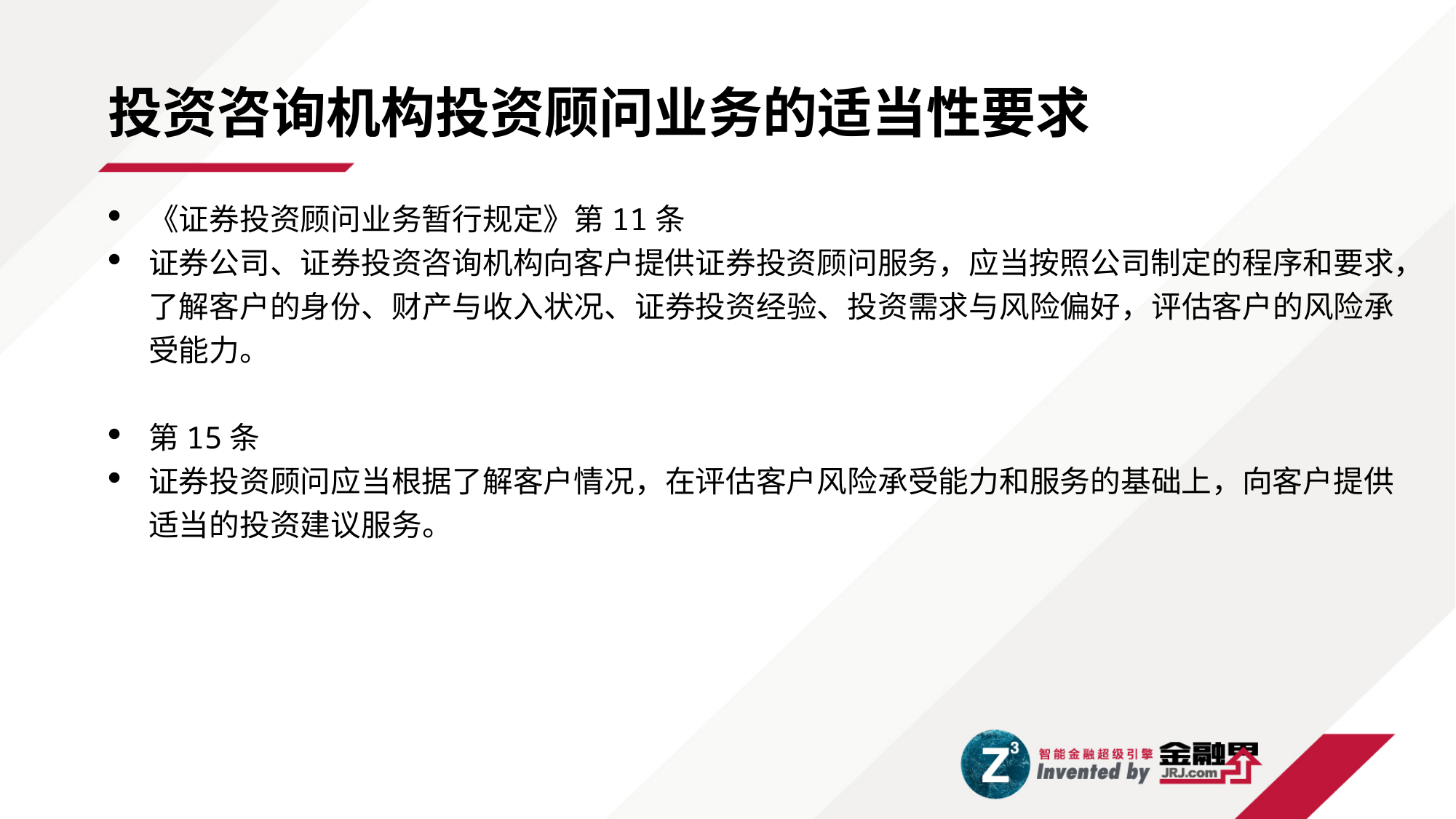

投资咨询机构投资顾问业务的适当性要求
《证券投资顾问业务暂行规定》第11条
证券公司、证券投资咨询机构向客户提供证券投资顾问服务，应当按照公司制定的程序和要求，了解客户的身份、财产与收入状况、证券投资经验、投资需求与风险偏好，评估客户的风险承受能力。

第15条
证券投资顾问应当根据了解客户情况，在评估客户风险承受能力和服务的基础上，向客户提供适当的投资建议服务。